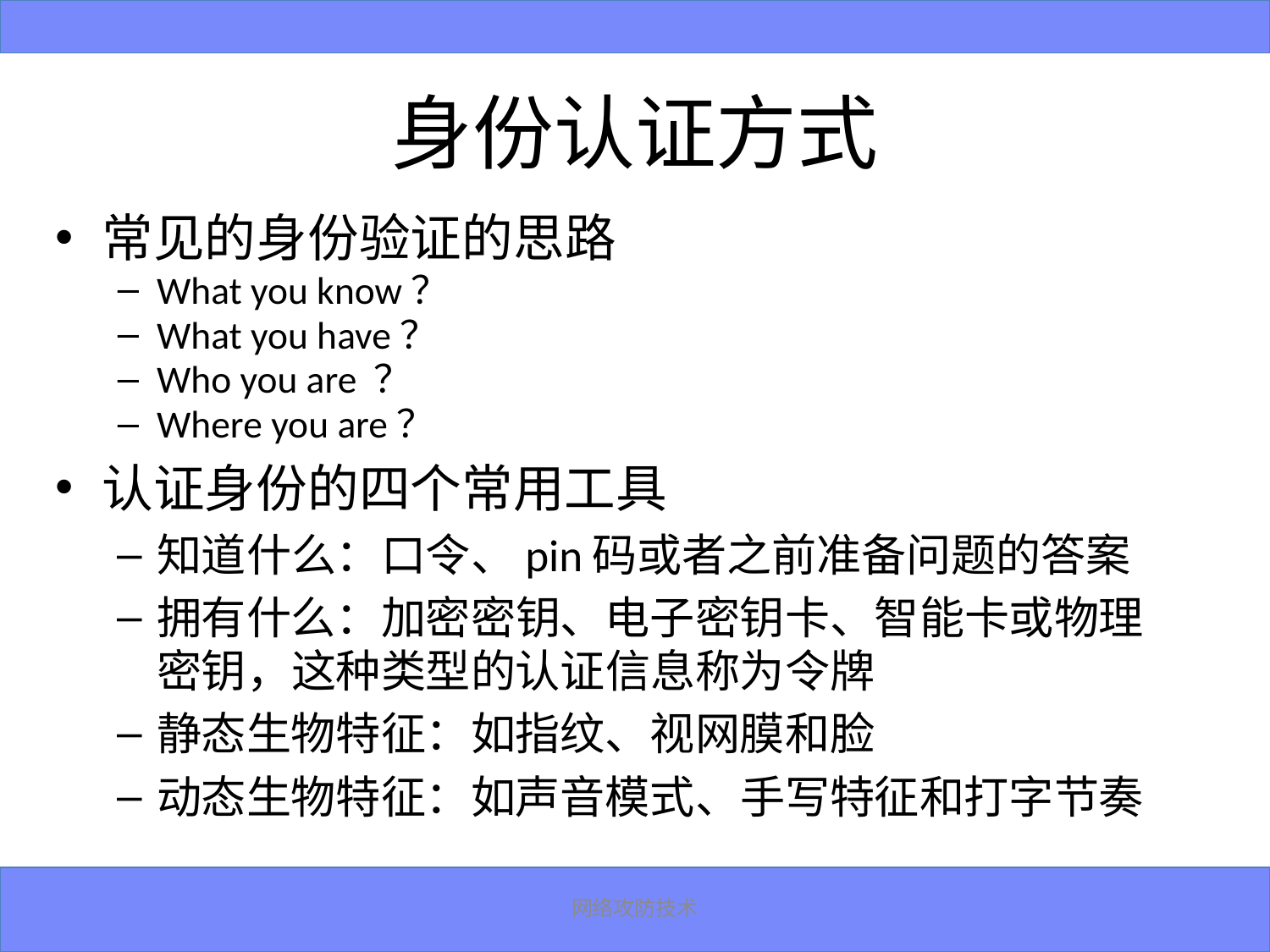

# 身份认证方式
常见的身份验证的思路
What you know？
What you have？
Who you are ？
Where you are？
认证身份的四个常用工具
知道什么：口令、pin码或者之前准备问题的答案
拥有什么：加密密钥、电子密钥卡、智能卡或物理密钥，这种类型的认证信息称为令牌
静态生物特征：如指纹、视网膜和脸
动态生物特征：如声音模式、手写特征和打字节奏
网络攻防技术